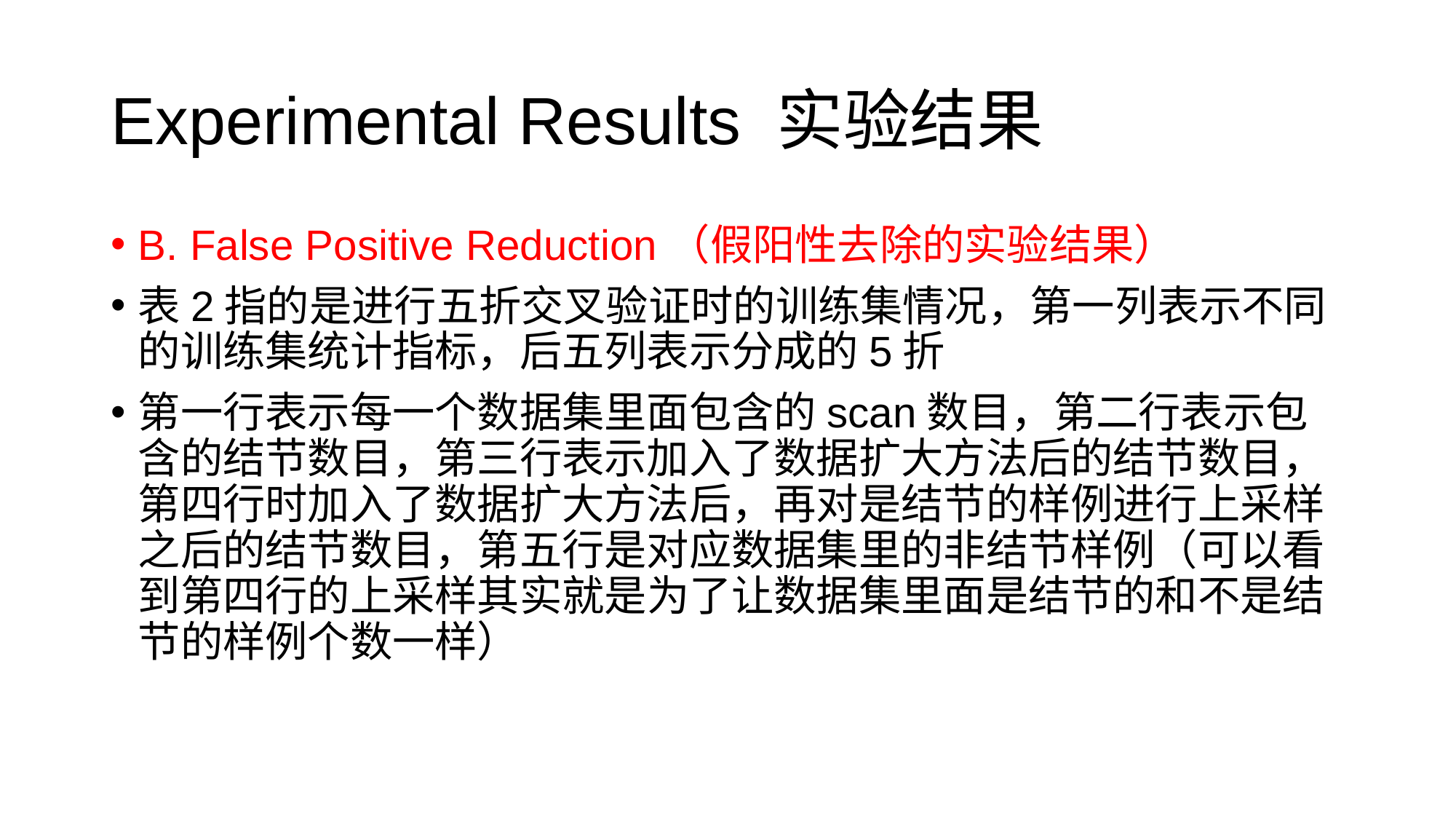

# Experimental Results 实验结果
B. False Positive Reduction（假阳性去除的实验结果）
表2指的是进行五折交叉验证时的训练集情况，第一列表示不同的训练集统计指标，后五列表示分成的5折
第一行表示每一个数据集里面包含的scan数目，第二行表示包含的结节数目，第三行表示加入了数据扩大方法后的结节数目，第四行时加入了数据扩大方法后，再对是结节的样例进行上采样之后的结节数目，第五行是对应数据集里的非结节样例（可以看到第四行的上采样其实就是为了让数据集里面是结节的和不是结节的样例个数一样）